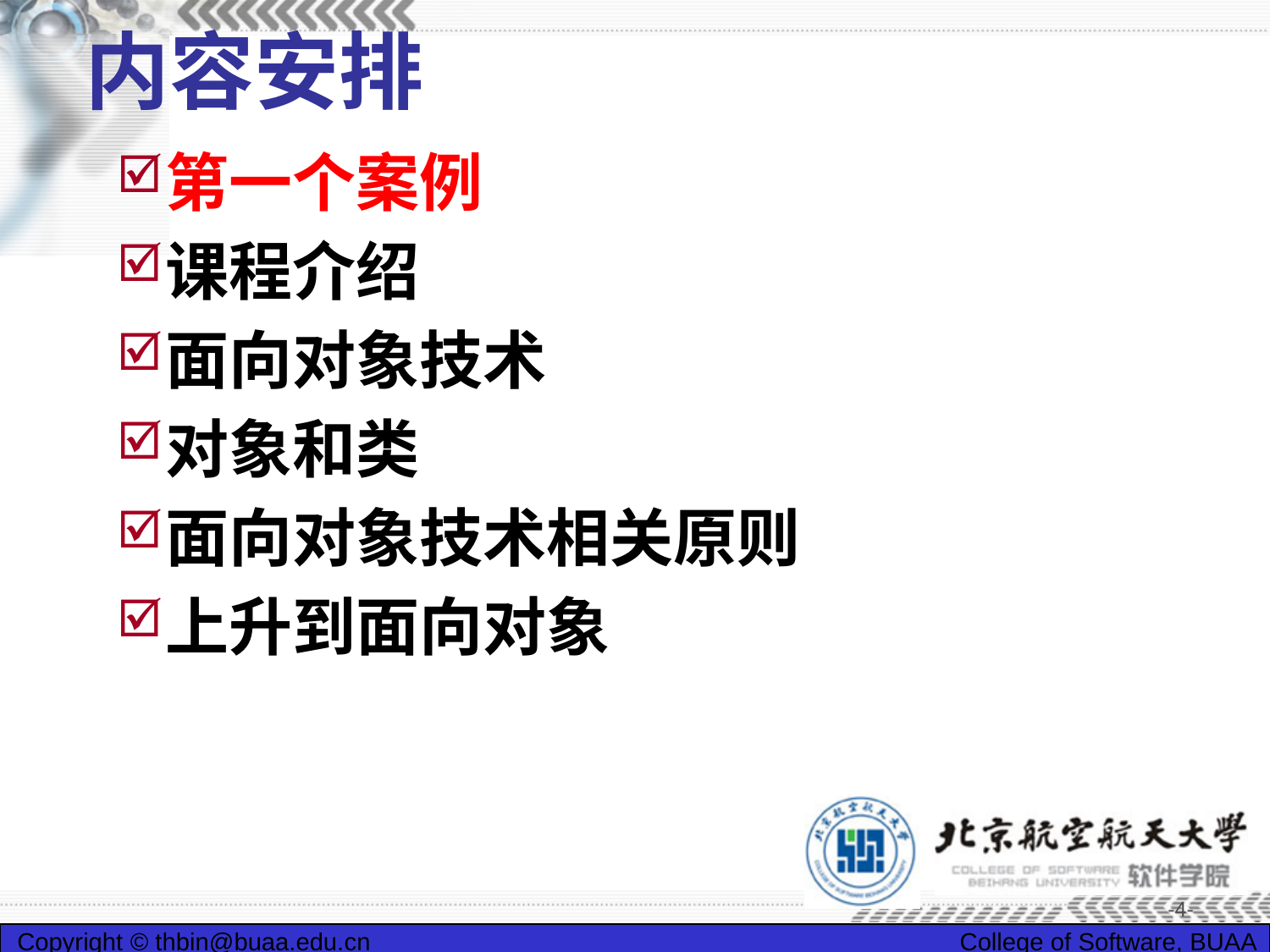

# 内容安排
第一个案例
课程介绍
面向对象技术
对象和类
面向对象技术相关原则
上升到面向对象
-4-